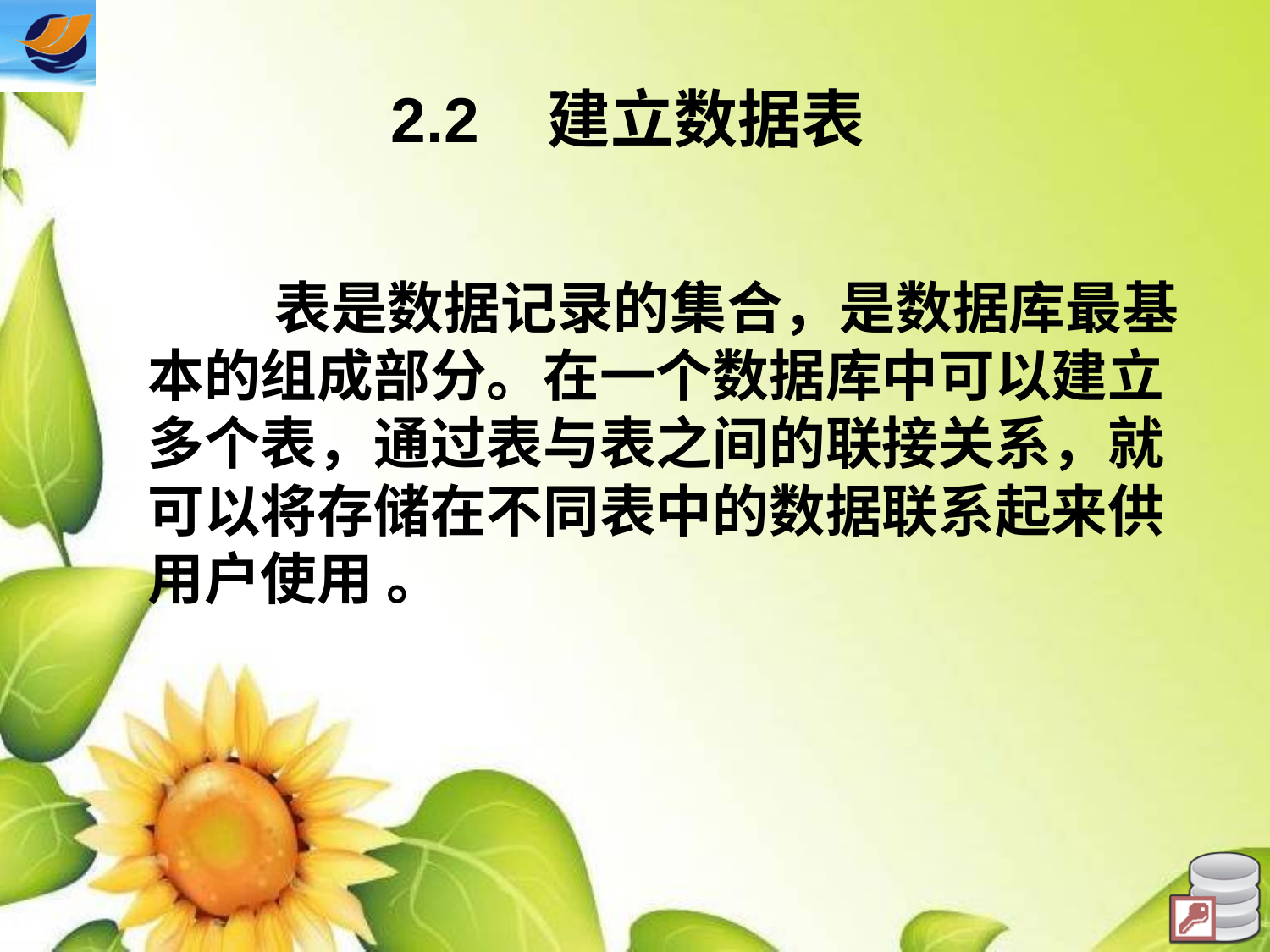

# 2.2   建立数据表
	表是数据记录的集合，是数据库最基本的组成部分。在一个数据库中可以建立多个表，通过表与表之间的联接关系，就可以将存储在不同表中的数据联系起来供用户使用 。